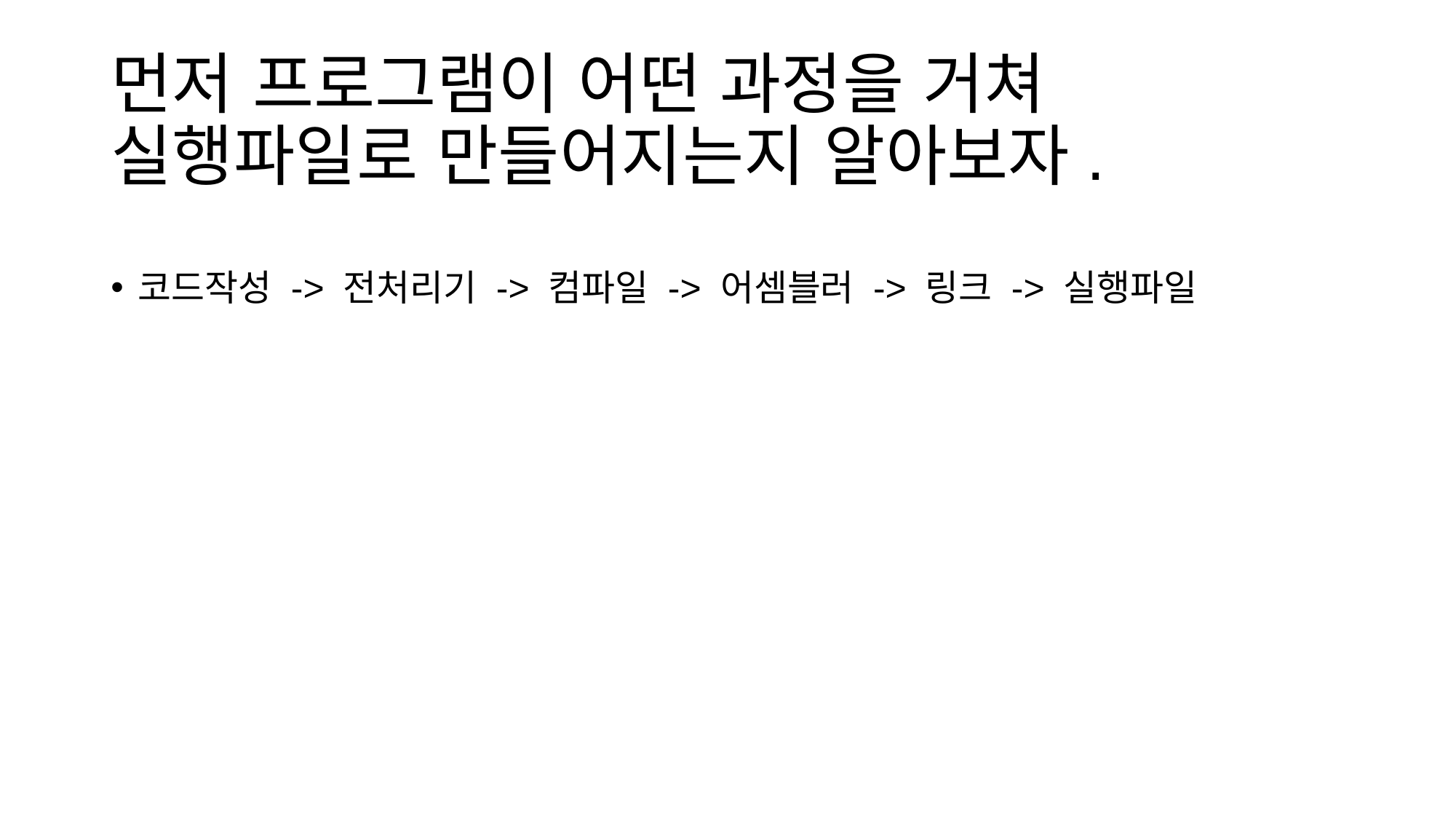

# 먼저 프로그램이 어떤 과정을 거쳐 실행파일로 만들어지는지 알아보자.
코드작성 -> 전처리기 -> 컴파일 -> 어셈블러 -> 링크 -> 실행파일